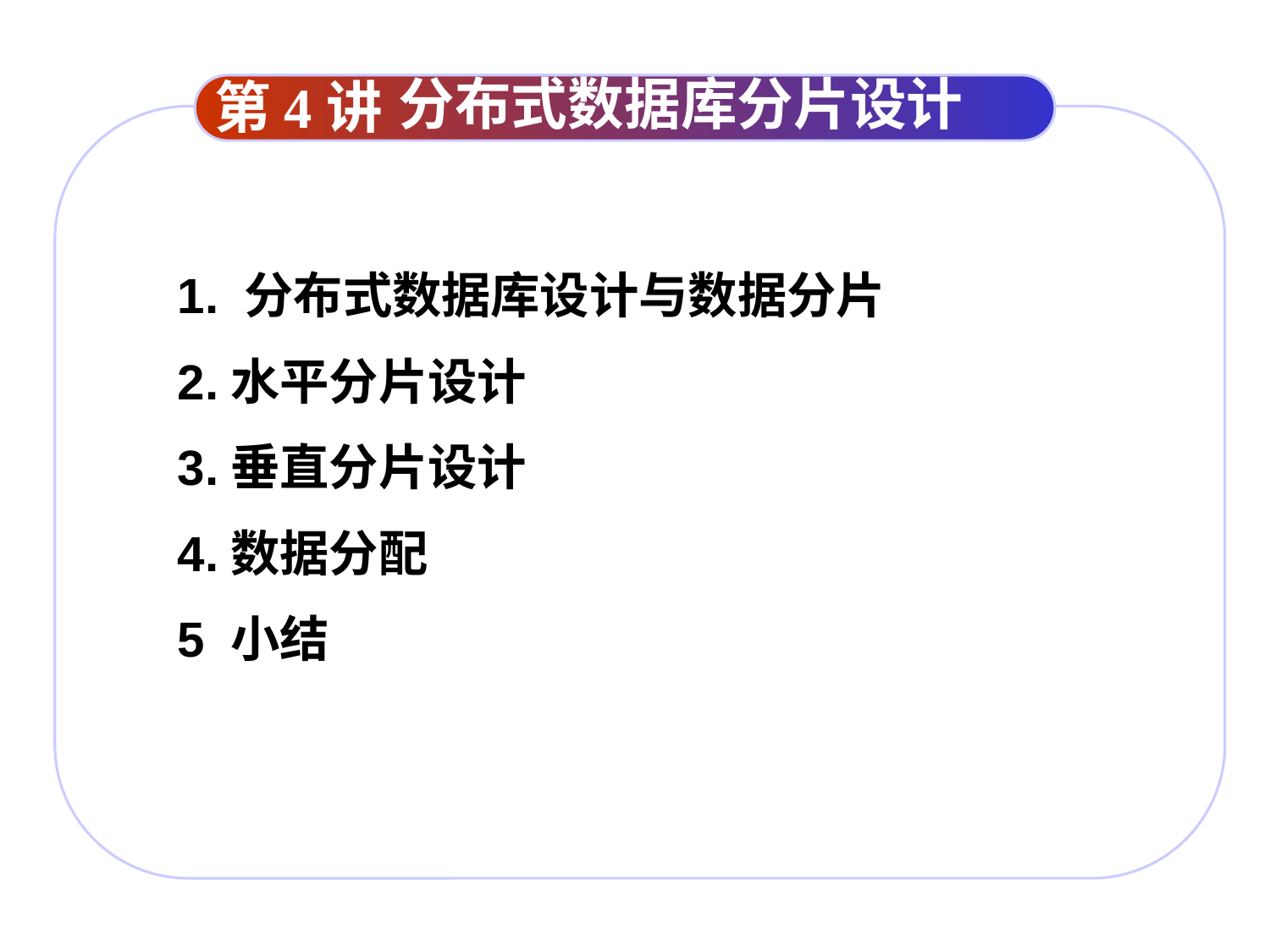

分布式数据库分片设计
 第4讲

1. 分布式数据库设计与数据分片
2.水平分片设计
3.垂直分片设计
4.数据分配
5 小结